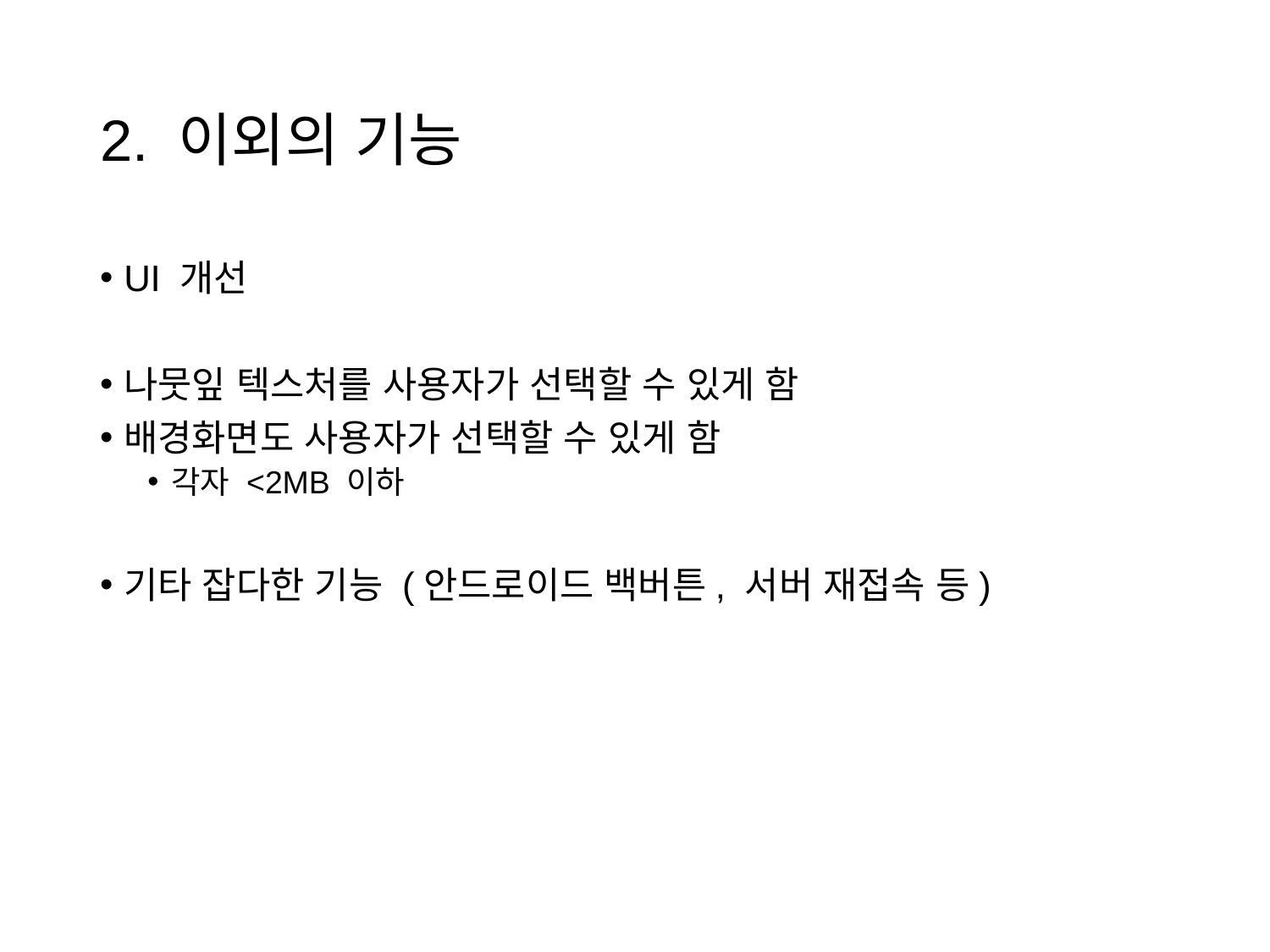

# 2. 이외의 기능
UI 개선

나뭇잎 텍스처를 사용자가 선택할 수 있게 함
배경화면도 사용자가 선택할 수 있게 함
각자 <2MB 이하

기타 잡다한 기능 (안드로이드 백버튼, 서버 재접속 등)